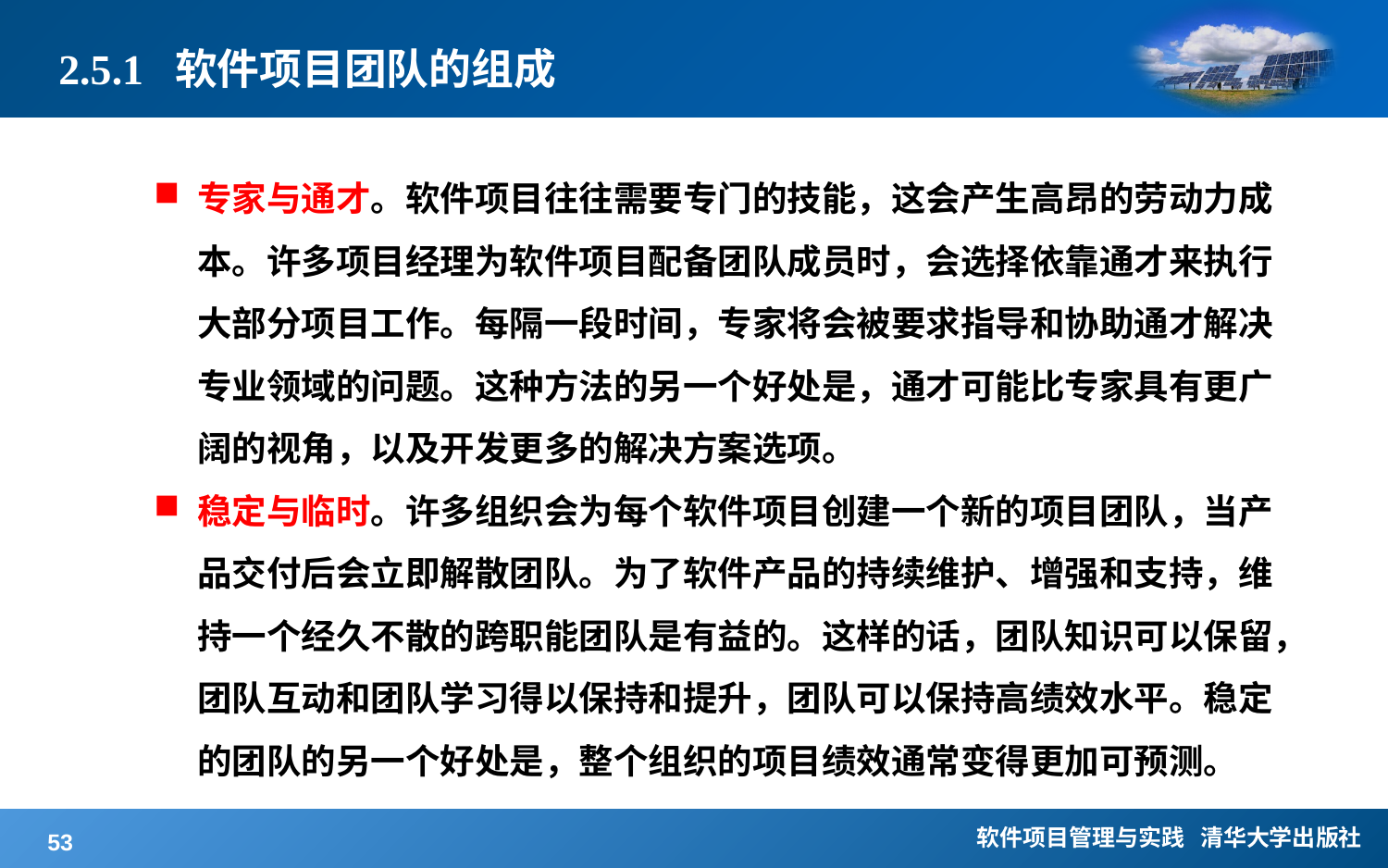

# 2.5.1  软件项目团队的组成
专家与通才。软件项目往往需要专门的技能，这会产生高昂的劳动力成本。许多项目经理为软件项目配备团队成员时，会选择依靠通才来执行大部分项目工作。每隔一段时间，专家将会被要求指导和协助通才解决专业领域的问题。这种方法的另一个好处是，通才可能比专家具有更广阔的视角，以及开发更多的解决方案选项。
稳定与临时。许多组织会为每个软件项目创建一个新的项目团队，当产品交付后会立即解散团队。为了软件产品的持续维护、增强和支持，维持一个经久不散的跨职能团队是有益的。这样的话，团队知识可以保留，团队互动和团队学习得以保持和提升，团队可以保持高绩效水平。稳定的团队的另一个好处是，整个组织的项目绩效通常变得更加可预测。